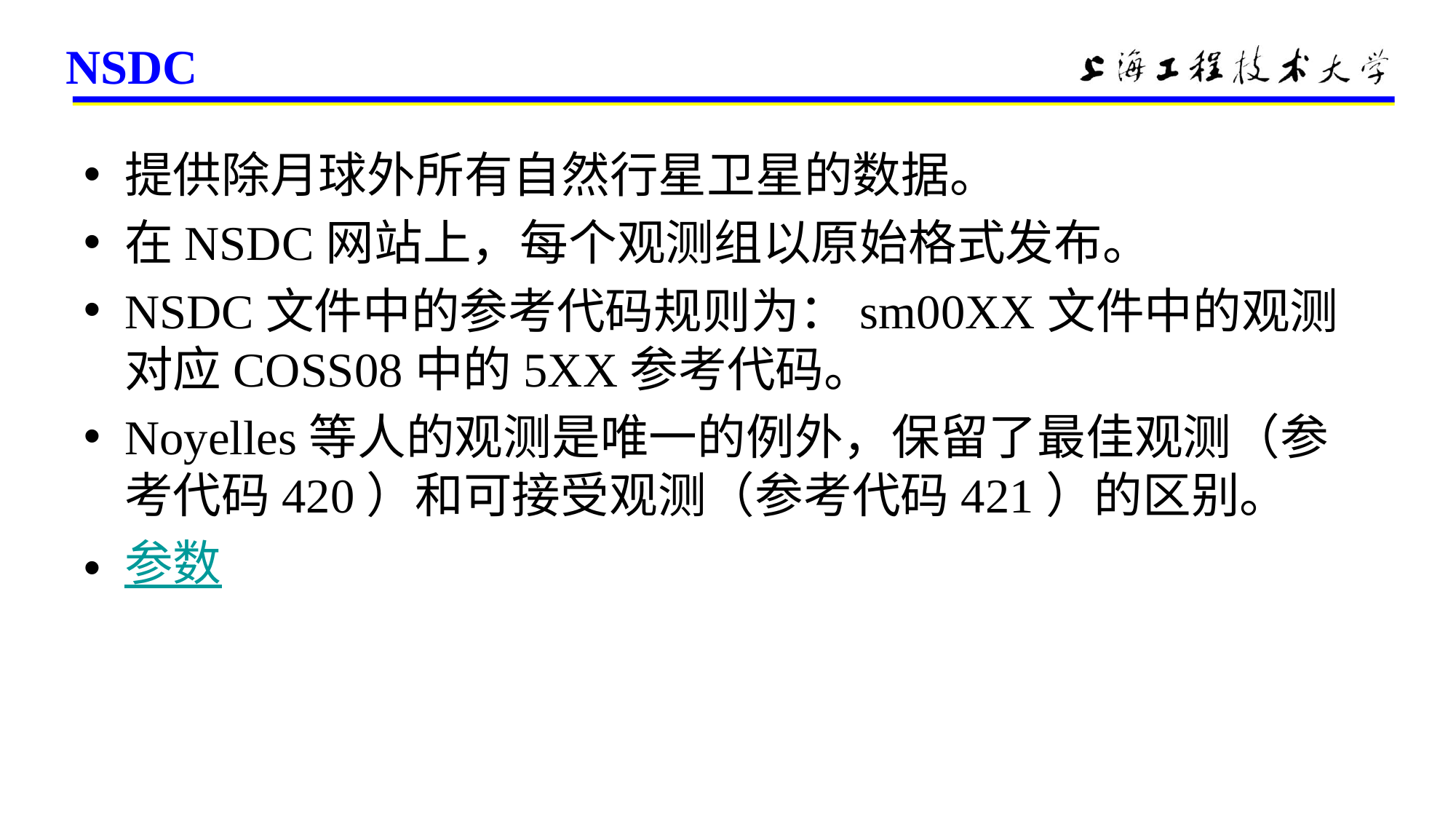

# NSDC
提供除月球外所有自然行星卫星的数据。
在NSDC网站上，每个观测组以原始格式发布。
NSDC文件中的参考代码规则为：sm00XX文件中的观测对应COSS08中的5XX参考代码。
Noyelles等人的观测是唯一的例外，保留了最佳观测（参考代码420）和可接受观测（参考代码421）的区别。
参数